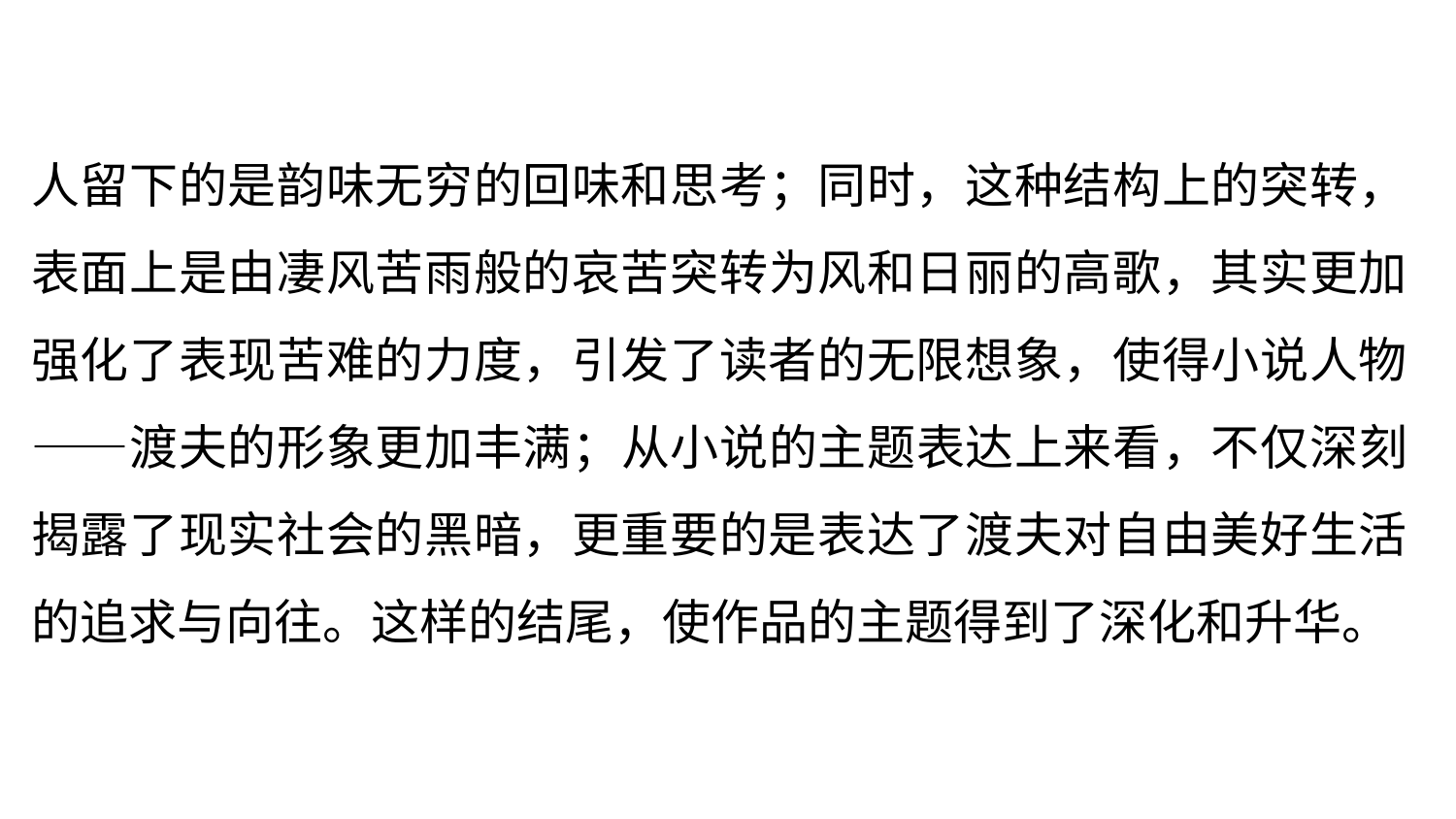

人留下的是韵味无穷的回味和思考；同时，这种结构上的突转，表面上是由凄风苦雨般的哀苦突转为风和日丽的高歌，其实更加强化了表现苦难的力度，引发了读者的无限想象，使得小说人物——渡夫的形象更加丰满；从小说的主题表达上来看，不仅深刻揭露了现实社会的黑暗，更重要的是表达了渡夫对自由美好生活的追求与向往。这样的结尾，使作品的主题得到了深化和升华。